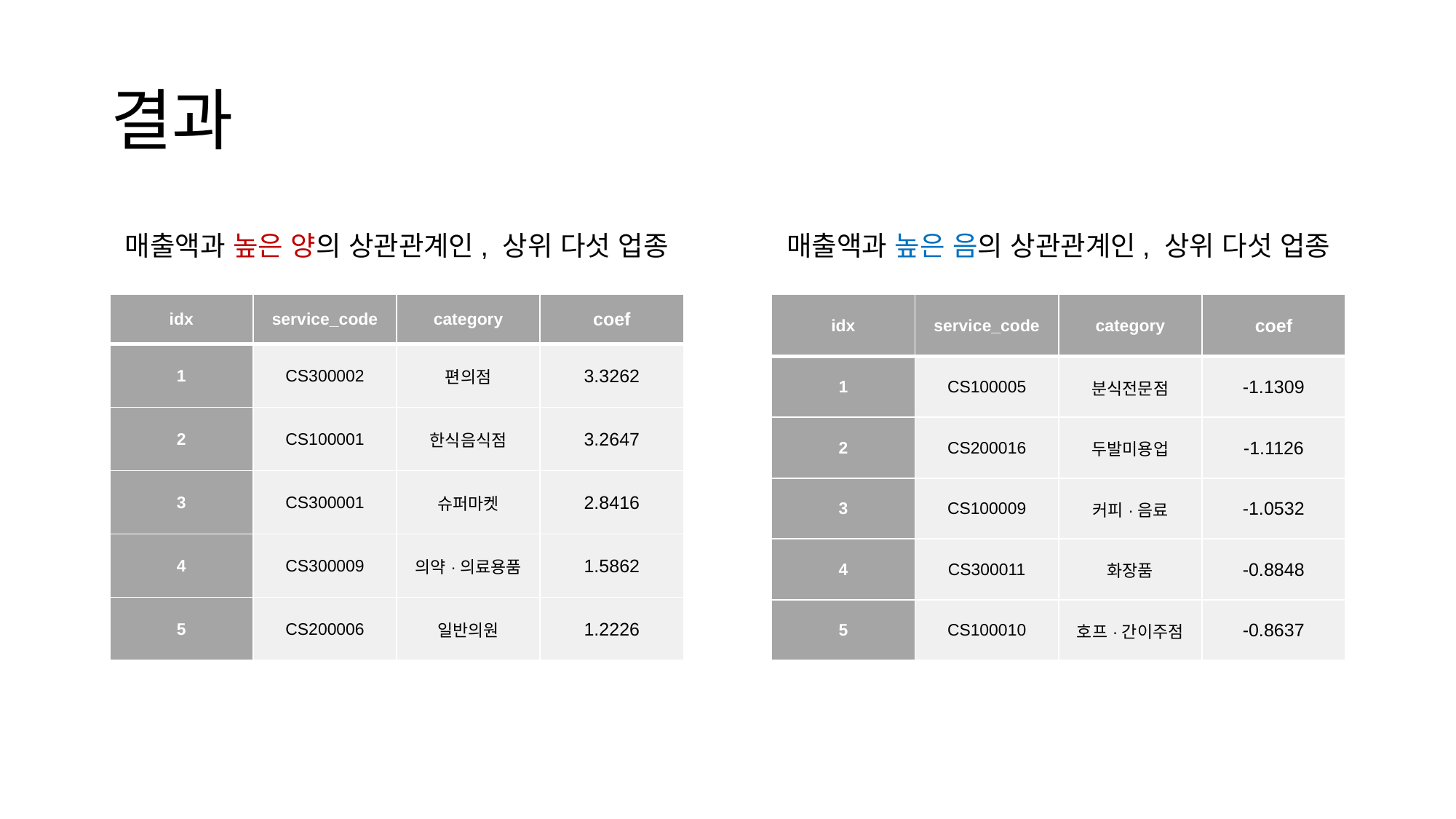

# 결과
매출액과 높은 양의 상관관계인, 상위 다섯 업종
매출액과 높은 음의 상관관계인, 상위 다섯 업종
| idx | service\_code | category | coef |
| --- | --- | --- | --- |
| 1 | CS300002 | 편의점 | 3.3262 |
| 2 | CS100001 | 한식음식점 | 3.2647 |
| 3 | CS300001 | 슈퍼마켓 | 2.8416 |
| 4 | CS300009 | 의약·의료용품 | 1.5862 |
| 5 | CS200006 | 일반의원 | 1.2226 |
| idx | service\_code | category | coef |
| --- | --- | --- | --- |
| 1 | CS100005 | 분식전문점 | -1.1309 |
| 2 | CS200016 | 두발미용업 | -1.1126 |
| 3 | CS100009 | 커피·음료 | -1.0532 |
| 4 | CS300011 | 화장품 | -0.8848 |
| 5 | CS100010 | 호프·간이주점 | -0.8637 |